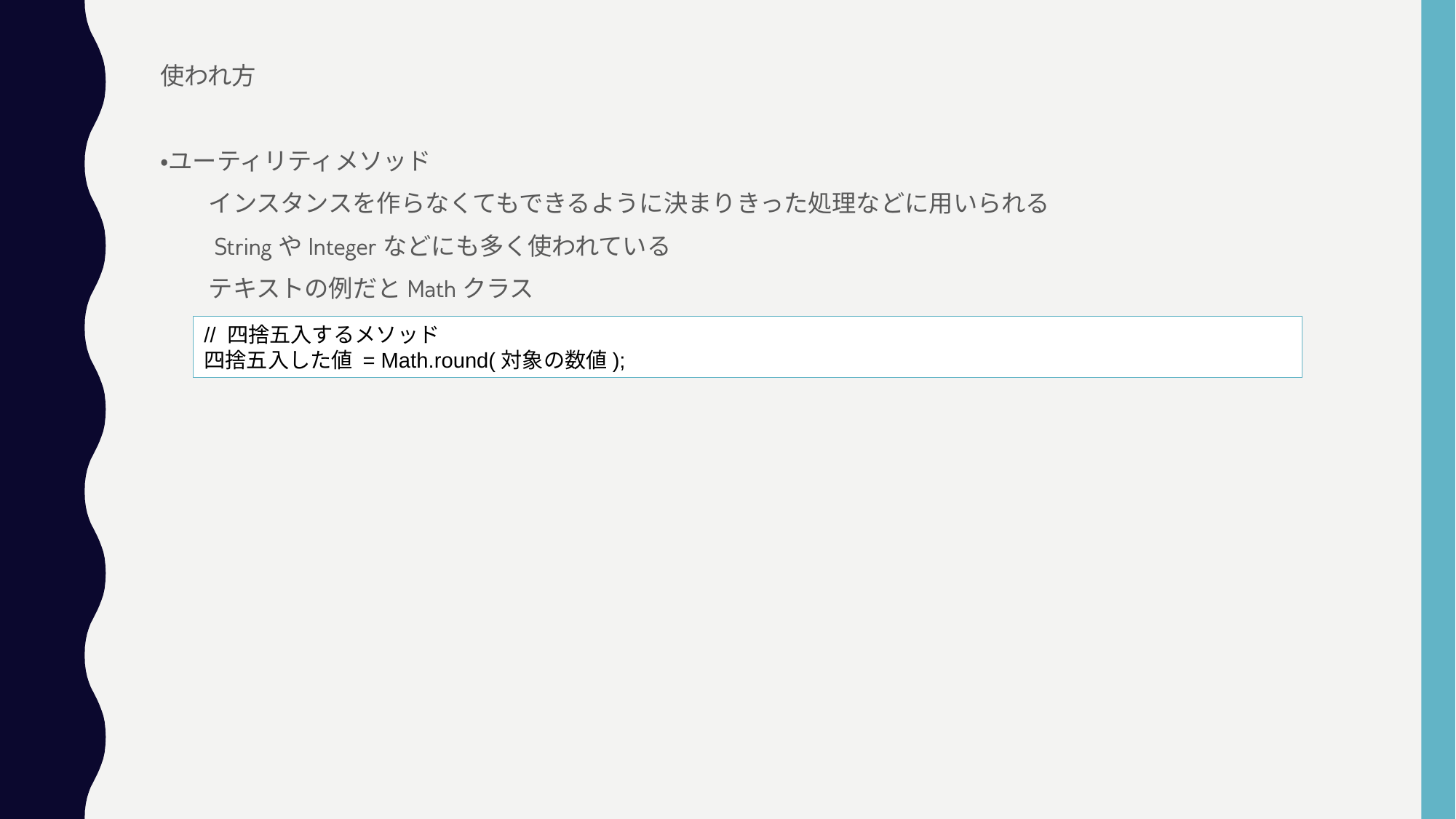

使われ方

・ユーティリティメソッド
　　インスタンスを作らなくてもできるように決まりきった処理などに用いられる
　　StringやIntegerなどにも多く使われている
　　テキストの例だとMathクラス

// 四捨五入するメソッド
四捨五入した値 = Math.round(対象の数値);